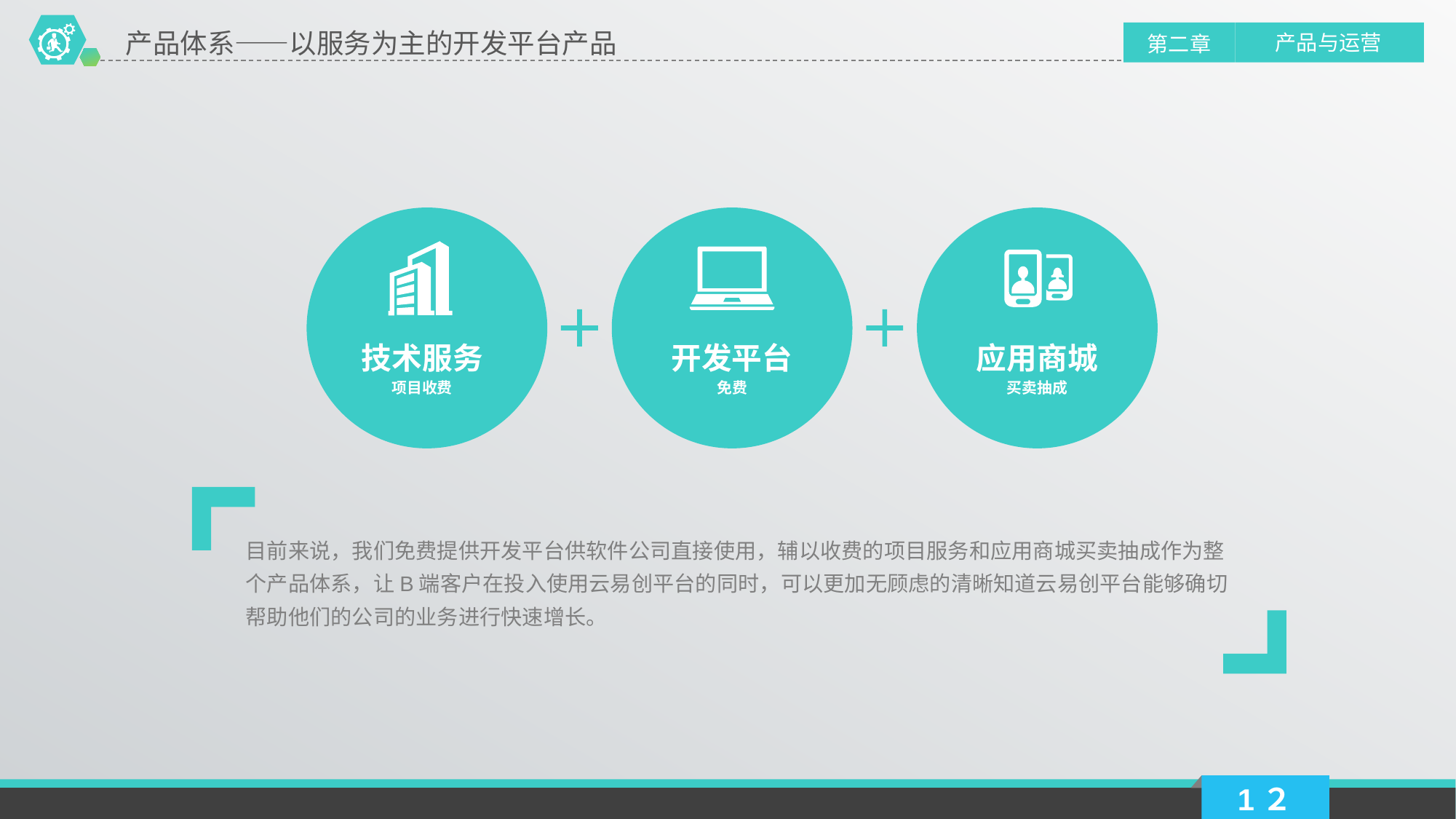

产品体系——以服务为主的开发平台产品

产品与运营
第二章

技术服务
开发平台
应用商城
项目收费
免费
买卖抽成

目前来说，我们免费提供开发平台供软件公司直接使用，辅以收费的项目服务和应用商城买卖抽成作为整个产品体系，让B端客户在投入使用云易创平台的同时，可以更加无顾虑的清晰知道云易创平台能够确切帮助他们的公司的业务进行快速增长。

 1２

延时符